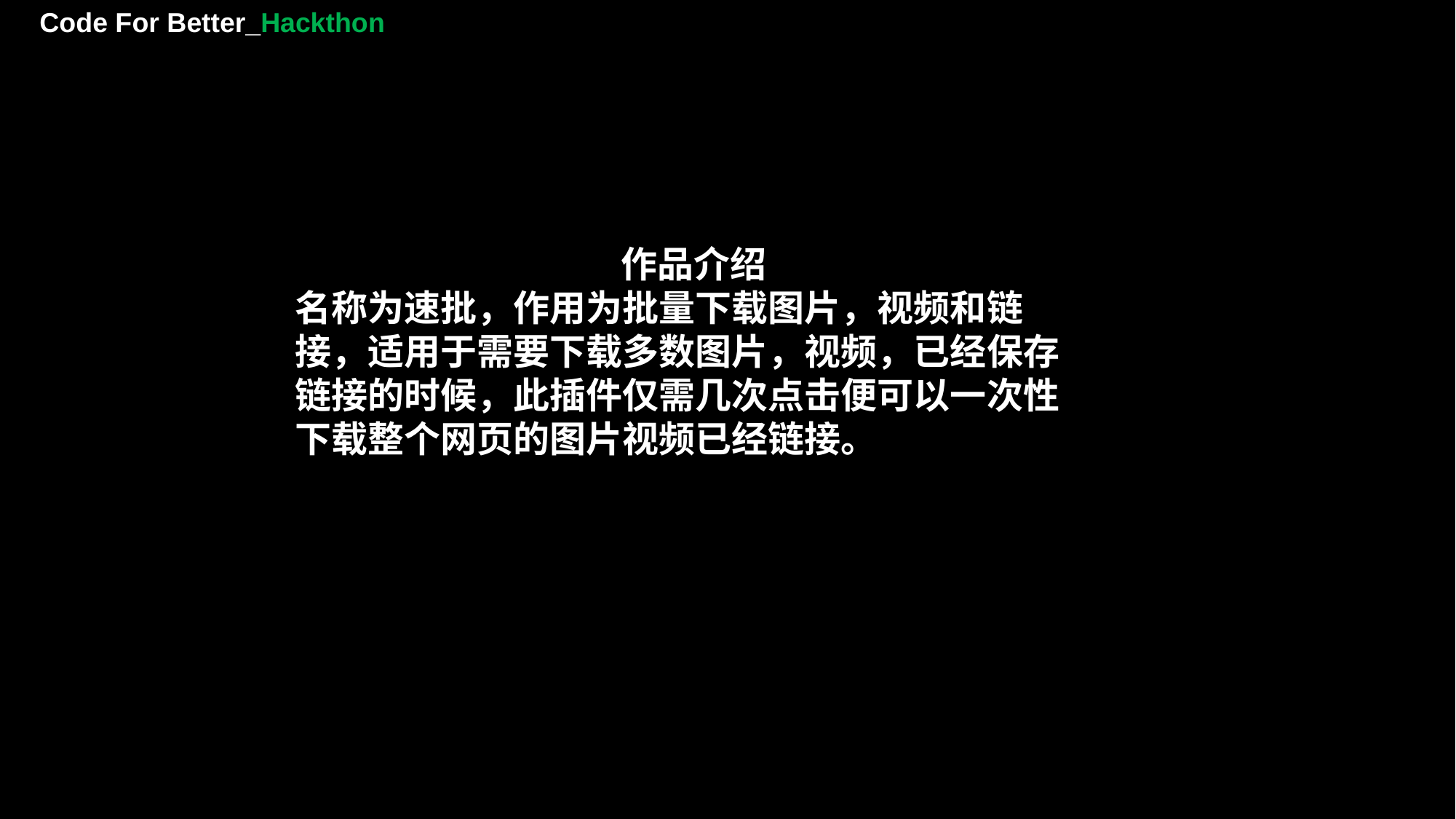

Code For Better_Hackthon
作品介绍
名称为速批，作用为批量下载图片，视频和链接，适用于需要下载多数图片，视频，已经保存链接的时候，此插件仅需几次点击便可以一次性下载整个网页的图片视频已经链接。